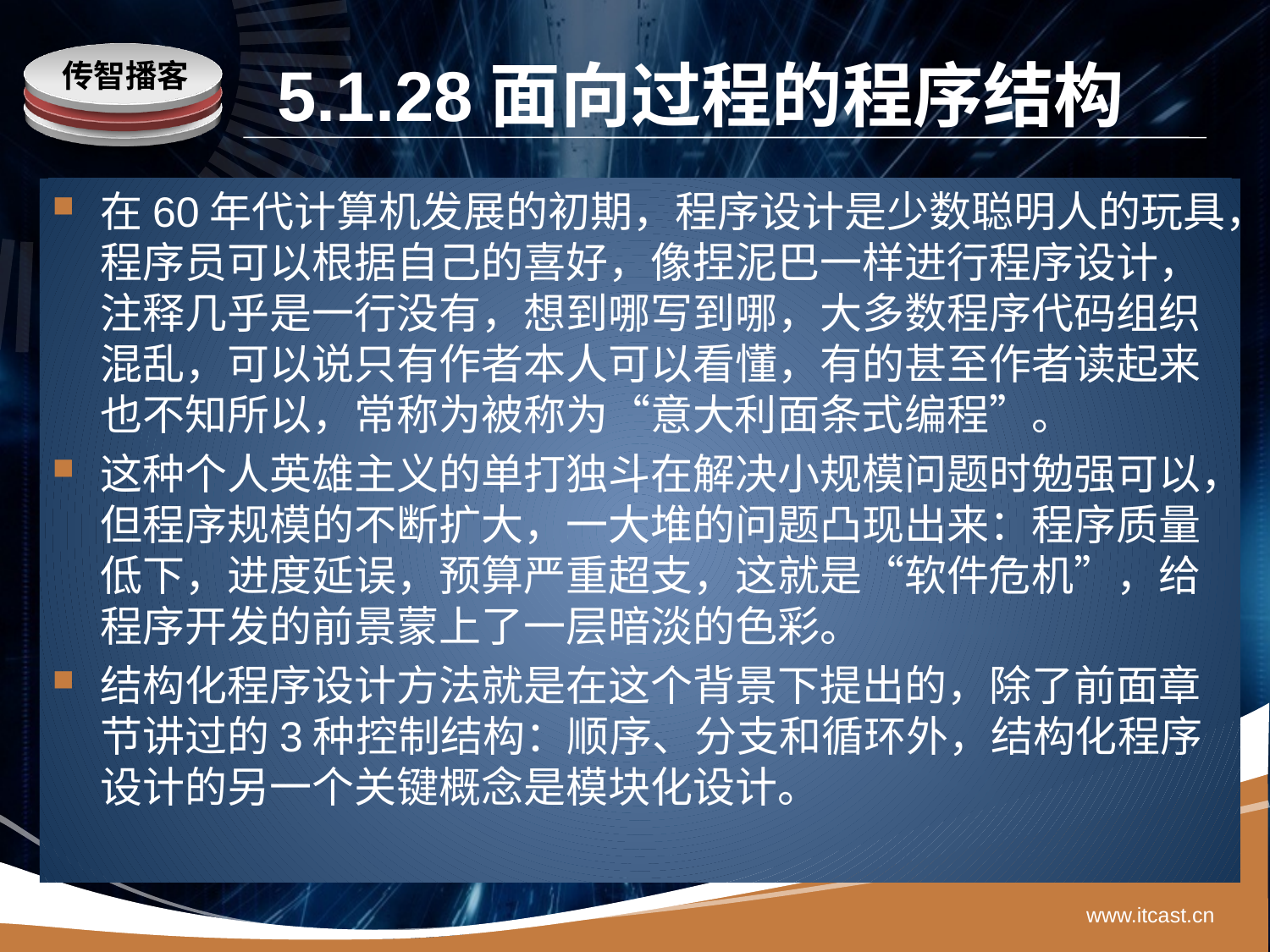

# 5.1.28面向过程的程序结构
在60年代计算机发展的初期，程序设计是少数聪明人的玩具，程序员可以根据自己的喜好，像捏泥巴一样进行程序设计，注释几乎是一行没有，想到哪写到哪，大多数程序代码组织混乱，可以说只有作者本人可以看懂，有的甚至作者读起来也不知所以，常称为被称为“意大利面条式编程”。
这种个人英雄主义的单打独斗在解决小规模问题时勉强可以，但程序规模的不断扩大，一大堆的问题凸现出来：程序质量低下，进度延误，预算严重超支，这就是“软件危机”，给程序开发的前景蒙上了一层暗淡的色彩。
结构化程序设计方法就是在这个背景下提出的，除了前面章节讲过的3种控制结构：顺序、分支和循环外，结构化程序设计的另一个关键概念是模块化设计。
www.itcast.cn